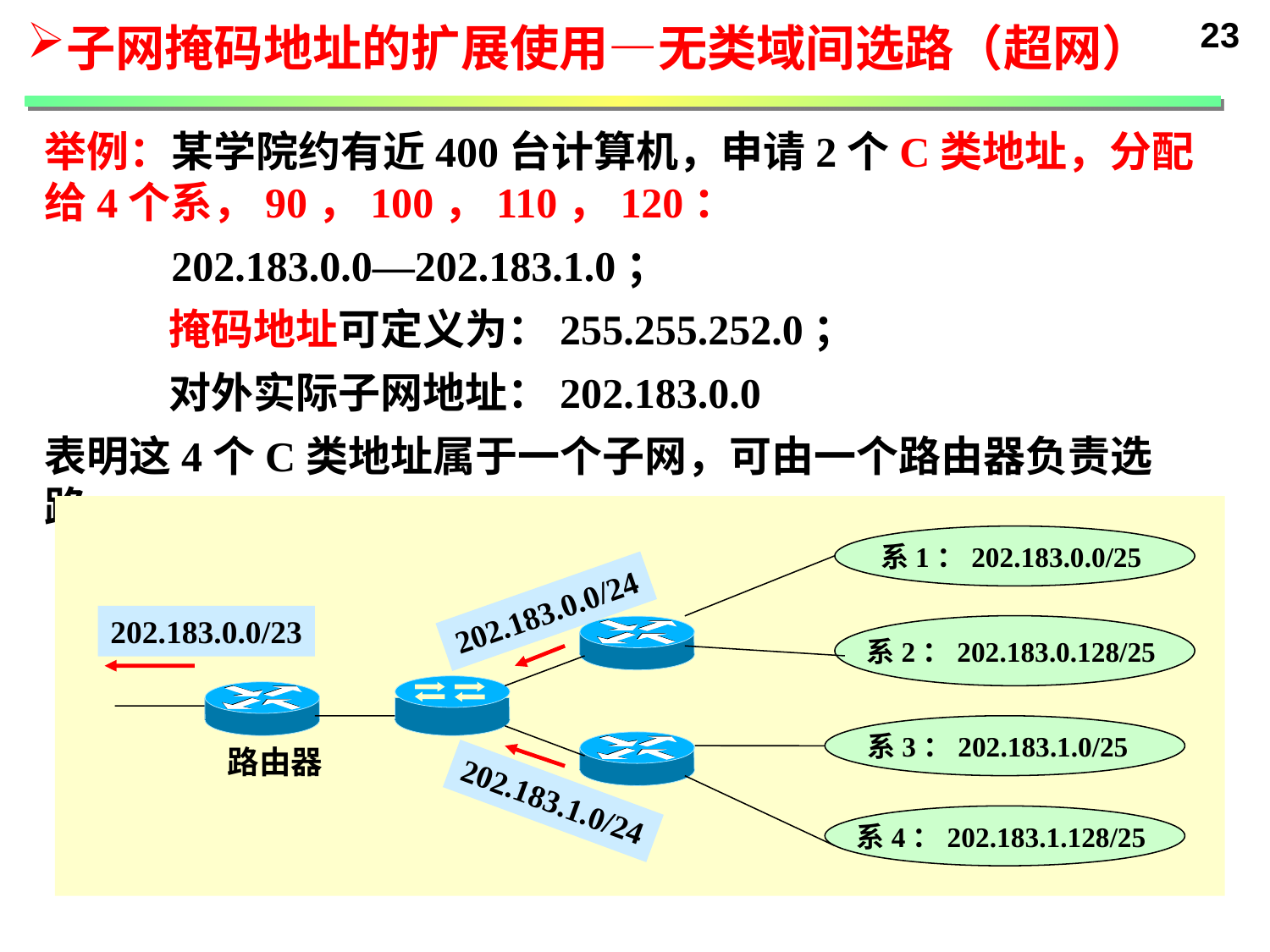

23
子网掩码地址的扩展使用—无类域间选路（超网）

举例：某学院约有近400台计算机，申请2个C类地址，分配给4个系，90，100，110，120：
            202.183.0.0—202.183.1.0；
            掩码地址可定义为：255.255.252.0；
            对外实际子网地址：202.183.0.0
表明这4个C类地址属于一个子网，可由一个路由器负责选路。

系1：202.183.0.0/25

202.183.0.0/24
202.183.0.0/23
系2：202.183.0.128/25

系3：202.183.1.0/25

路由器

202.183.1.0/24

系4：202.183.1.128/25